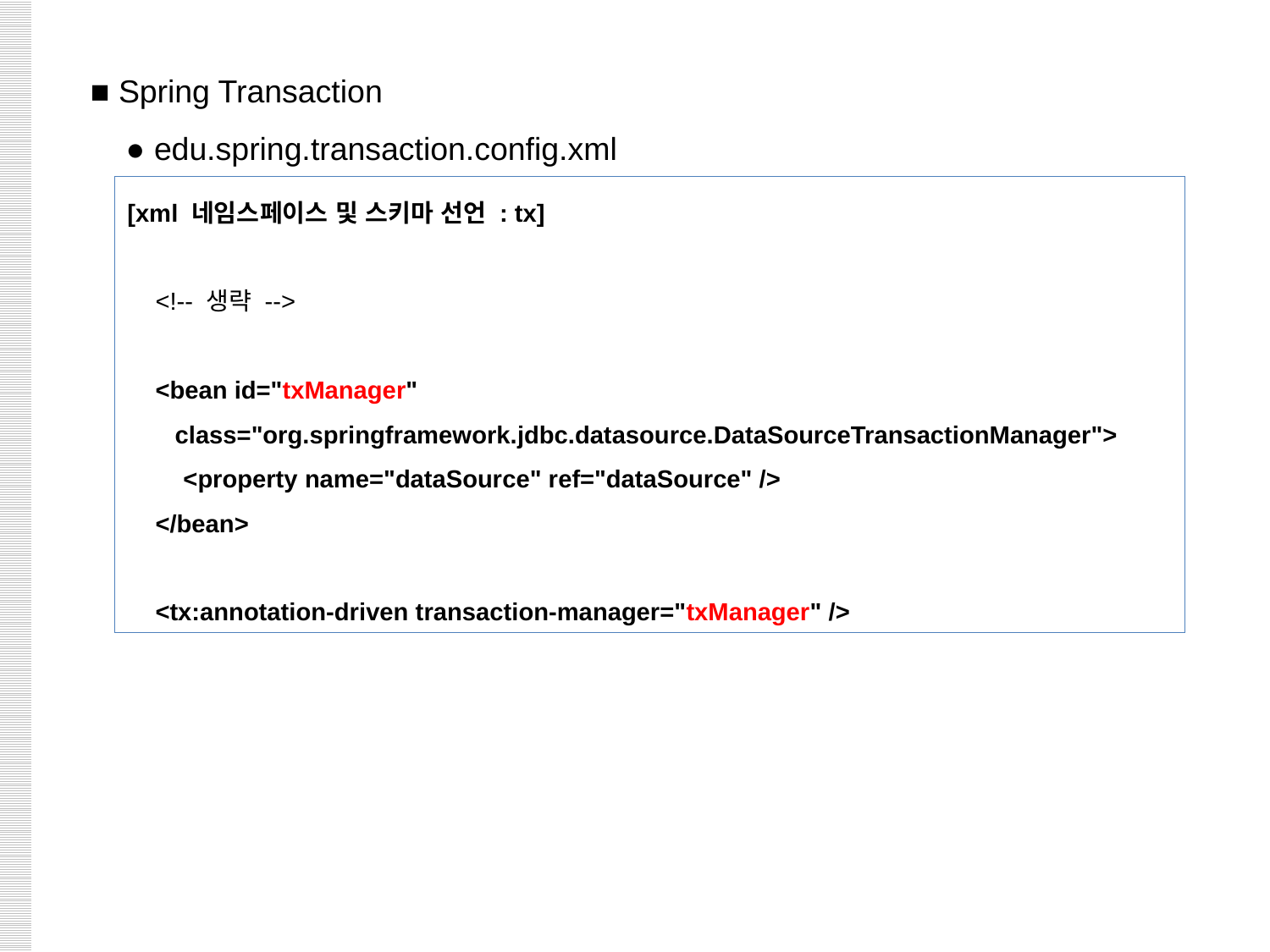

■ Spring Transaction
    ● edu.spring.transaction.config.xml
[xml 네임스페이스 및 스키마 선언 : tx]

    <!-- 생략 -->

    <bean id="txManager" class="org.springframework.jdbc.datasource.DataSourceTransactionManager">
        <property name="dataSource" ref="dataSource" />
    </bean>

    <tx:annotation-driven transaction-manager="txManager" />